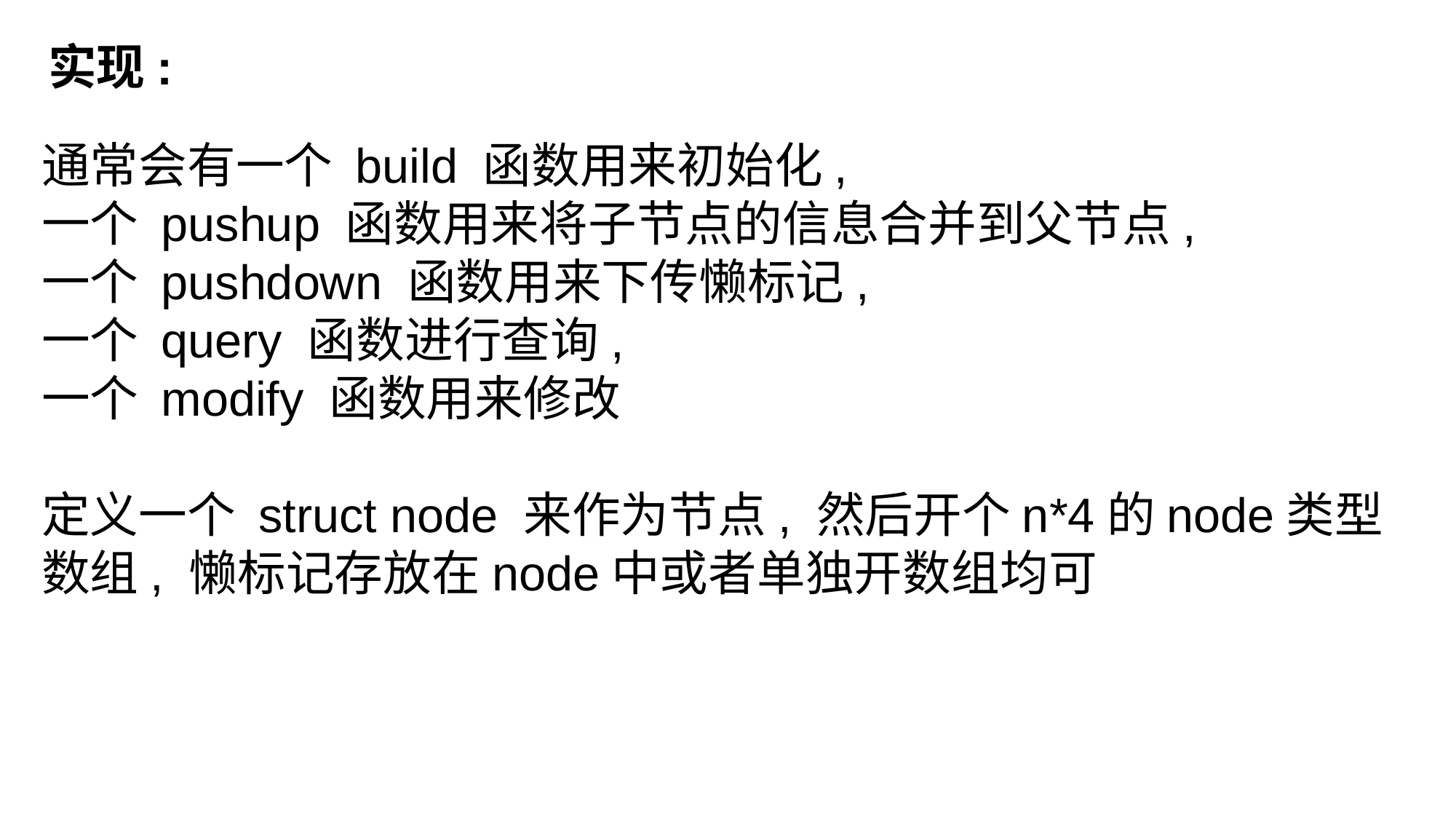

实现:
通常会有一个 build 函数用来初始化,
一个 pushup 函数用来将子节点的信息合并到父节点,
一个 pushdown 函数用来下传懒标记,
一个 query 函数进行查询,
一个 modify 函数用来修改

定义一个 struct node 来作为节点, 然后开个n*4的node类型数组, 懒标记存放在node中或者单独开数组均可